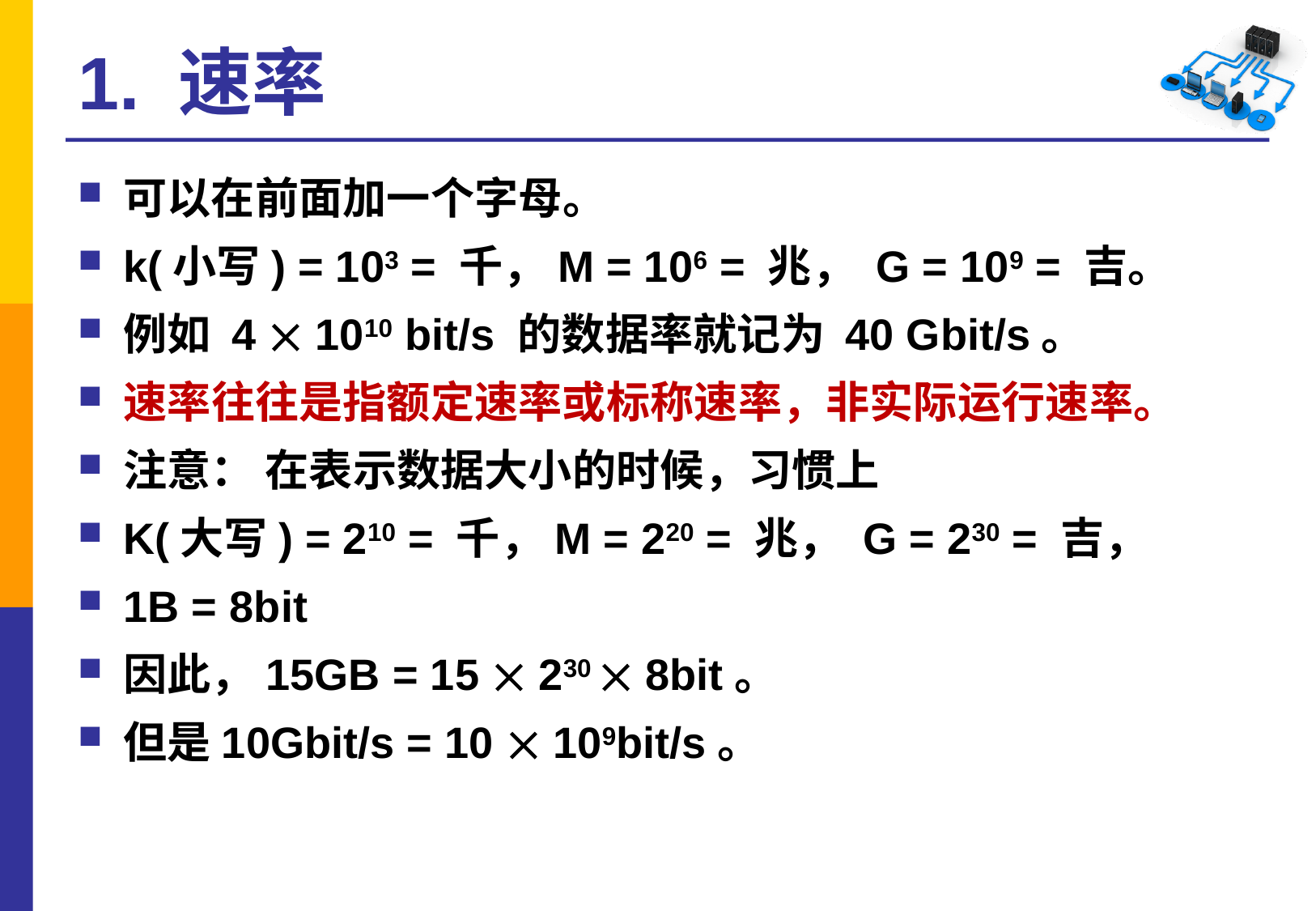

# 1. 速率
可以在前面加一个字母。
k(小写) = 103 = 千，M = 106 = 兆， G = 109 = 吉。
例如 4 × 1010 bit/s 的数据率就记为 40 Gbit/s。
速率往往是指额定速率或标称速率，非实际运行速率。
注意： 在表示数据大小的时候，习惯上
K(大写) = 210 = 千，M = 220 = 兆， G = 230 = 吉，
1B = 8bit
因此，15GB = 15 × 230 × 8bit。
但是10Gbit/s = 10 × 109bit/s。